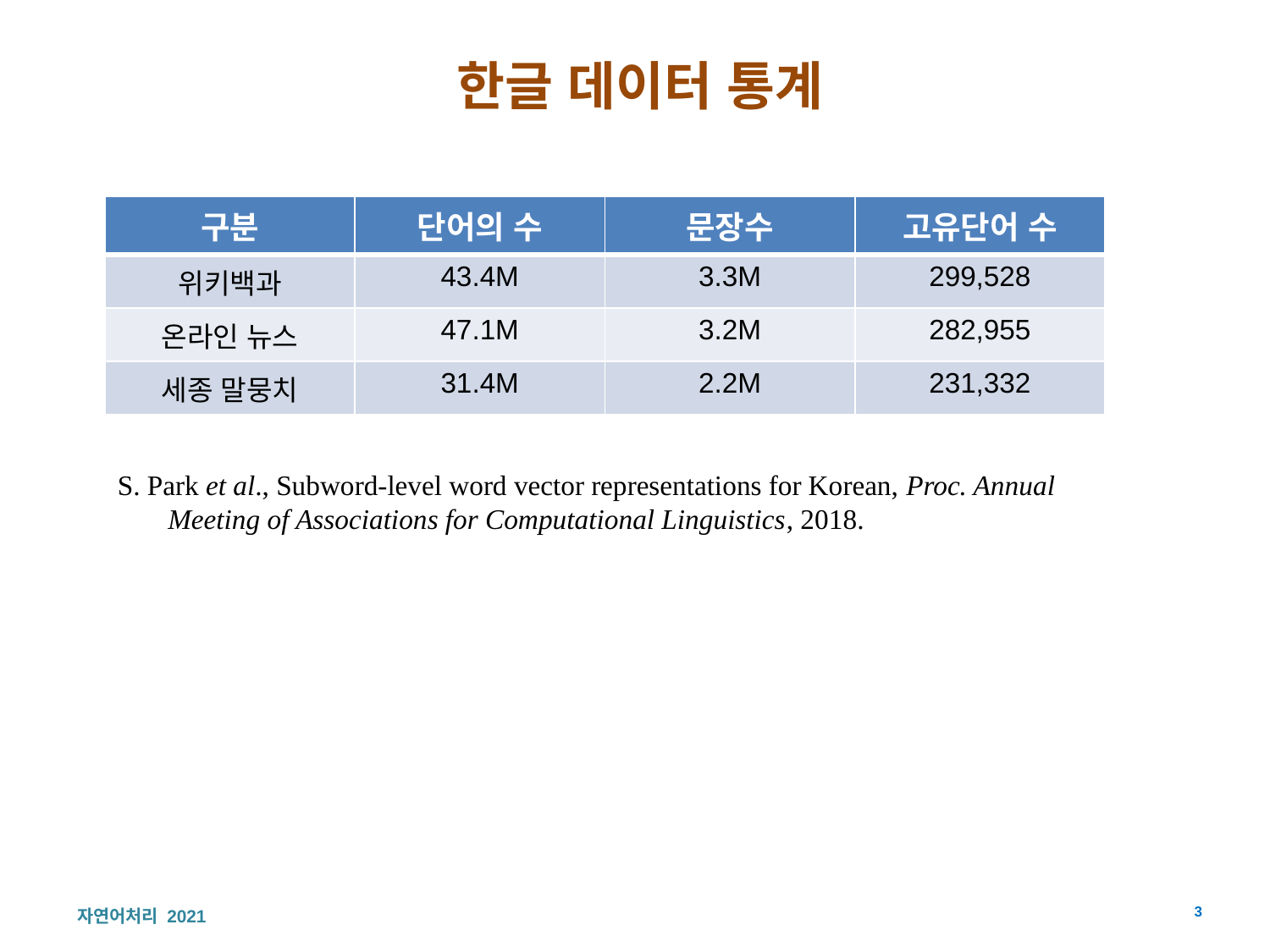

# 한글 데이터 통계
| 구분 | 단어의 수 | 문장수 | 고유단어 수 |
| --- | --- | --- | --- |
| 위키백과 | 43.4M | 3.3M | 299,528 |
| 온라인 뉴스 | 47.1M | 3.2M | 282,955 |
| 세종 말뭉치 | 31.4M | 2.2M | 231,332 |
S. Park et al., Subword-level word vector representations for Korean, Proc. Annual Meeting of Associations for Computational Linguistics, 2018.